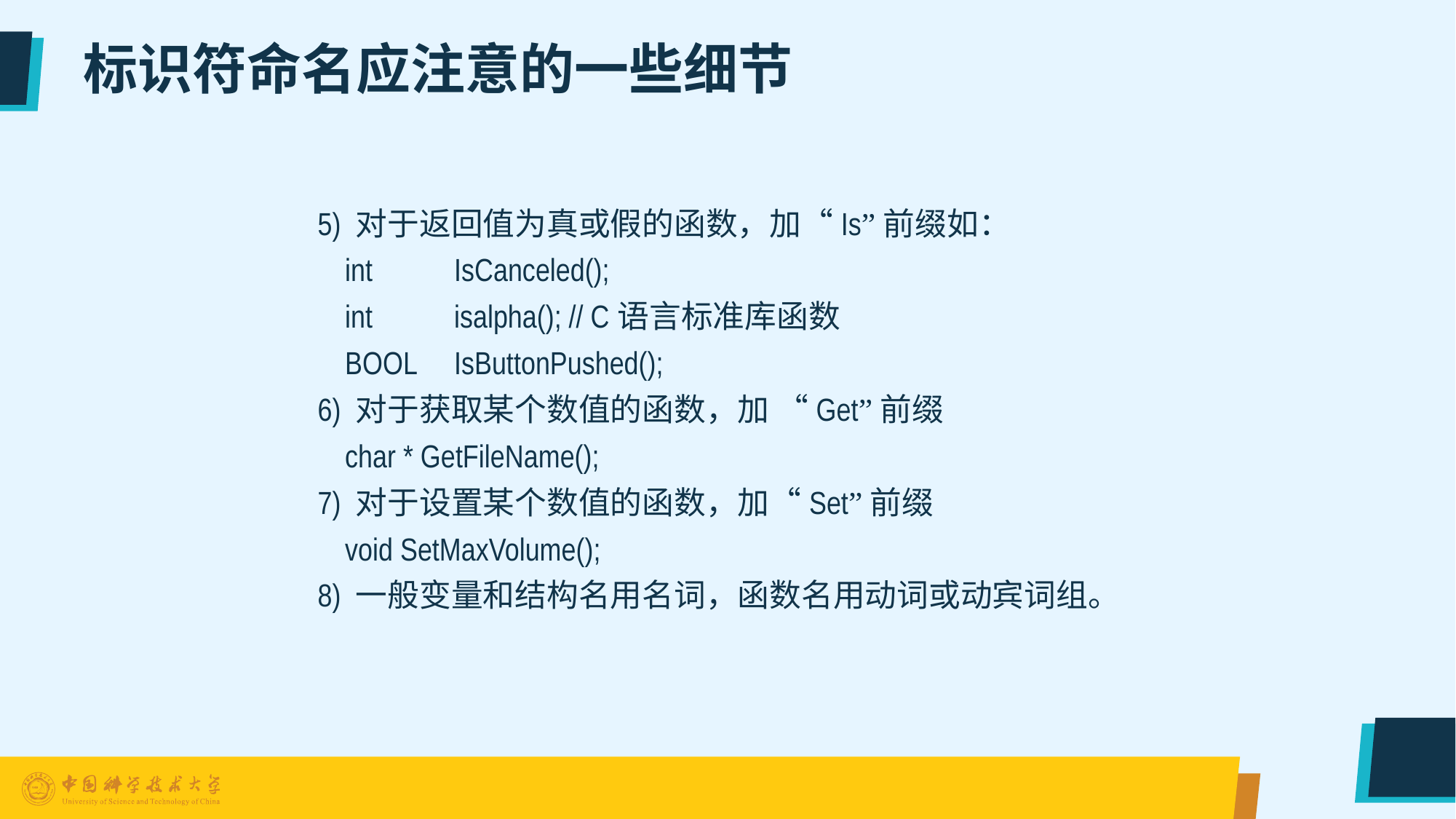

# 标识符命名应注意的一些细节
5) 对于返回值为真或假的函数，加“Is”前缀如：
	int 	IsCanceled();
	int	isalpha(); // C语言标准库函数
	BOOL	IsButtonPushed();
6) 对于获取某个数值的函数，加 “Get”前缀
	char * GetFileName();
7) 对于设置某个数值的函数，加“Set”前缀
	void SetMaxVolume();
8) 一般变量和结构名用名词，函数名用动词或动宾词组。